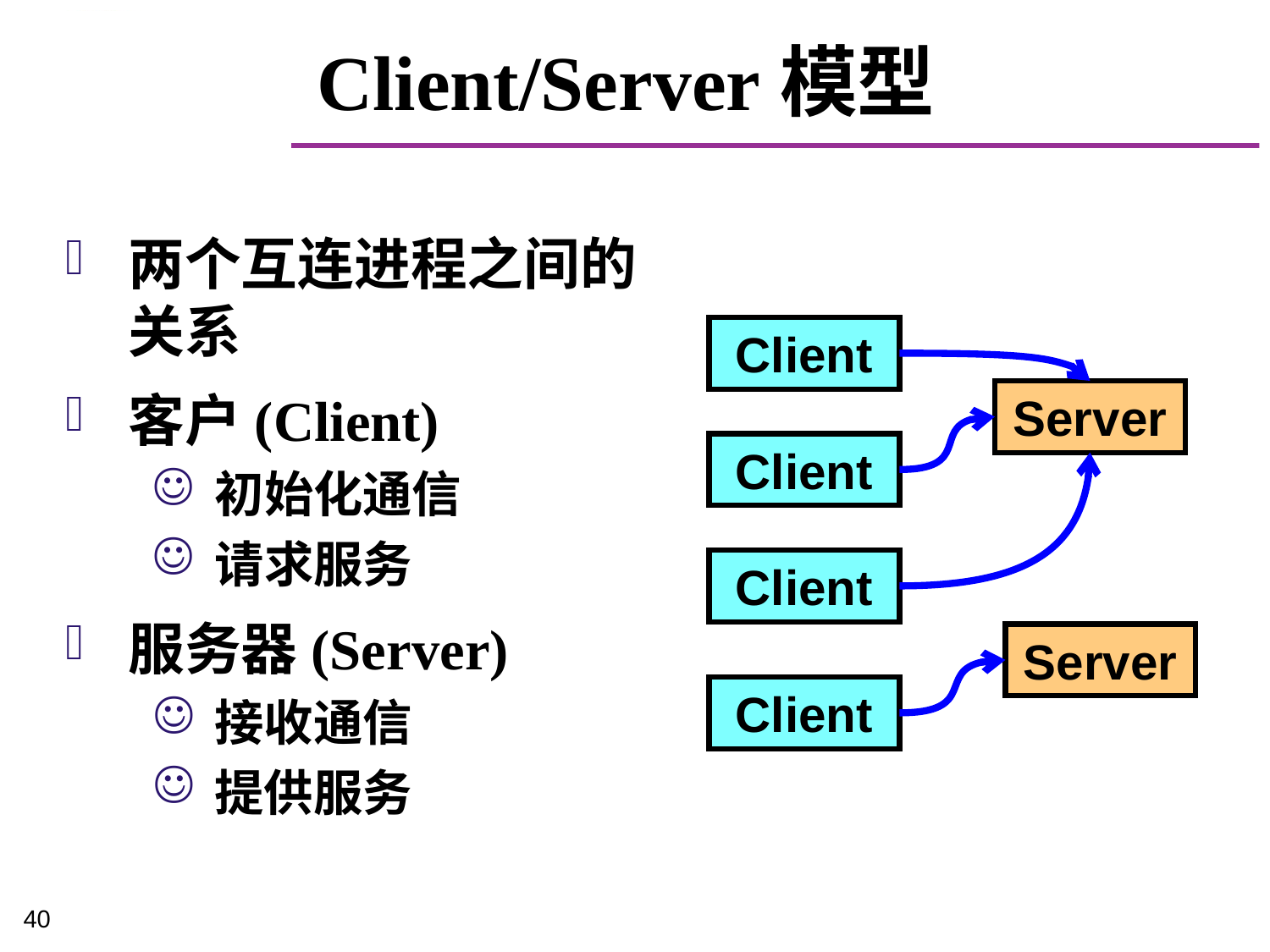

# Client/Server模型
两个互连进程之间的关系
客户(Client)
初始化通信
请求服务
服务器(Server)
接收通信
提供服务
Client
Server
Client
Client
Server
Client
40